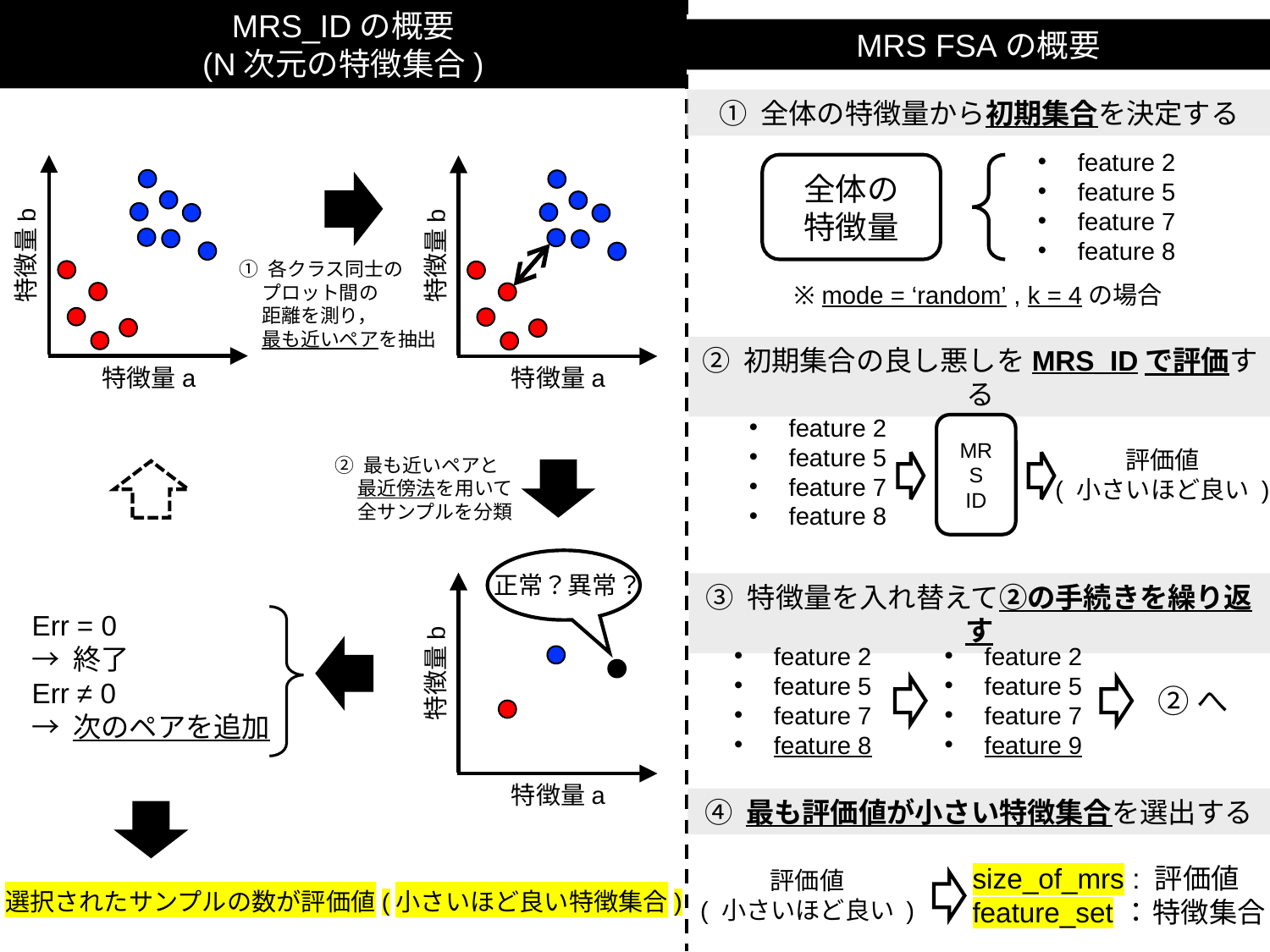

MRS FSAの概要
MRS_IDの概要
(N次元の特徴集合)
① 全体の特徴量から初期集合を決定する
feature 2
feature 5
feature 7
feature 8
全体の
特徴量

特徴量b
特徴量b

① 各クラス同士の
    プロット間の
    距離を測り，
    最も近いペアを抽出

※ mode = ‘random’ , k = 4の場合

② 初期集合の良し悪しをMRS_IDで評価する
特徴量a
特徴量a
feature 2
feature 5
feature 7
feature 8
MRS
ID
評価値
( 小さいほど良い )
② 最も近いペアと
    最近傍法を用いて
    全サンプルを分類

正常？異常？
③ 特徴量を入れ替えて②の手続きを繰り返す
Err = 0
→ 終了
Err ≠ 0
→ 次のペアを追加

feature 2
feature 5
feature 7
feature 9
feature 2
feature 5
feature 7
feature 8

特徴量b

②へ

特徴量a
④ 最も評価値が小さい特徴集合を選出する

size_of_mrs : 評価値
feature_set ： 特徴集合
評価値
( 小さいほど良い )

選択されたサンプルの数が評価値(小さいほど良い特徴集合)